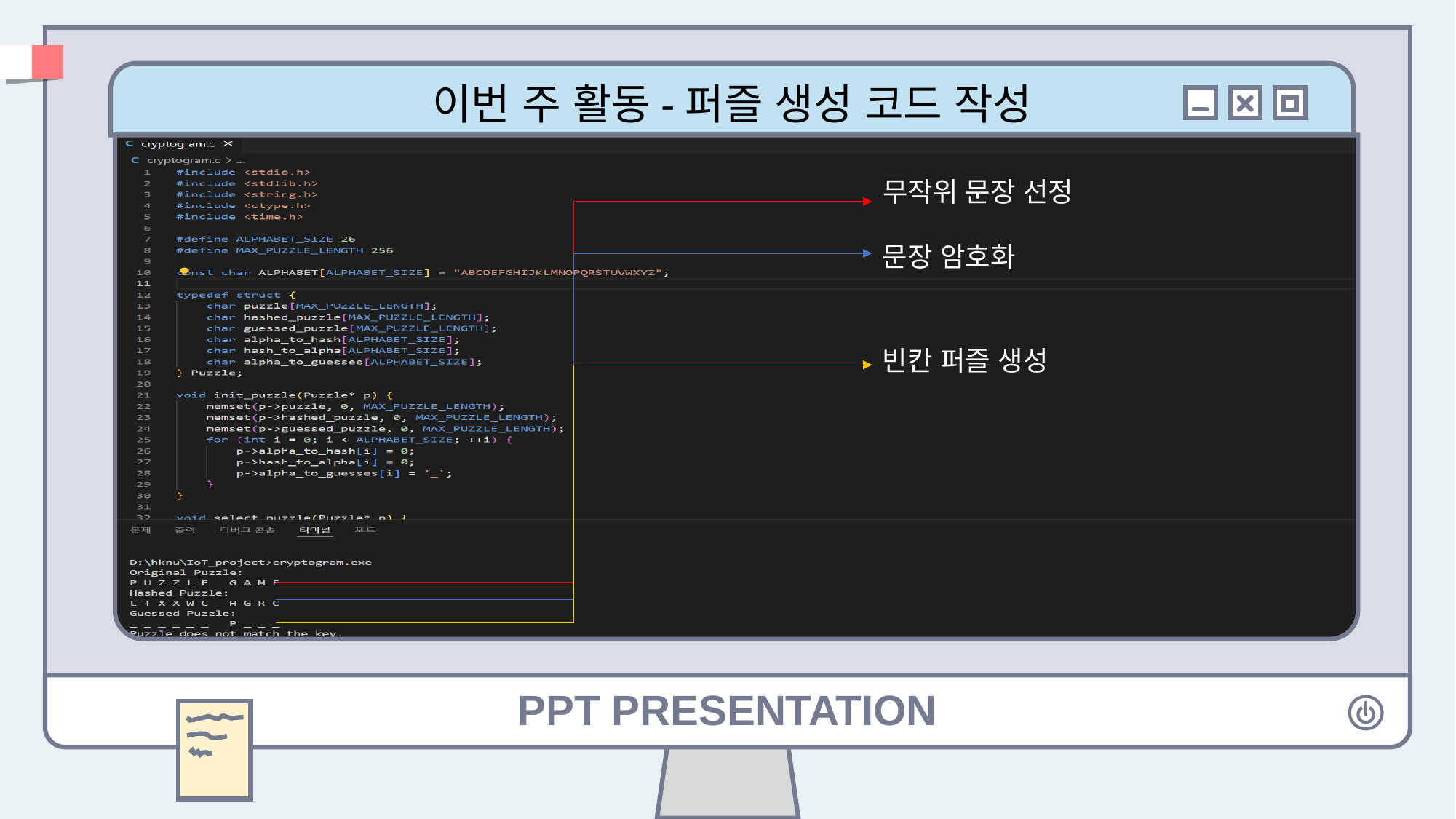

이번 주 활동-퍼즐 생성 코드 작성

무작위 문장 선정

문장 암호화
빈칸 퍼즐 생성
PPT PRESENTATION